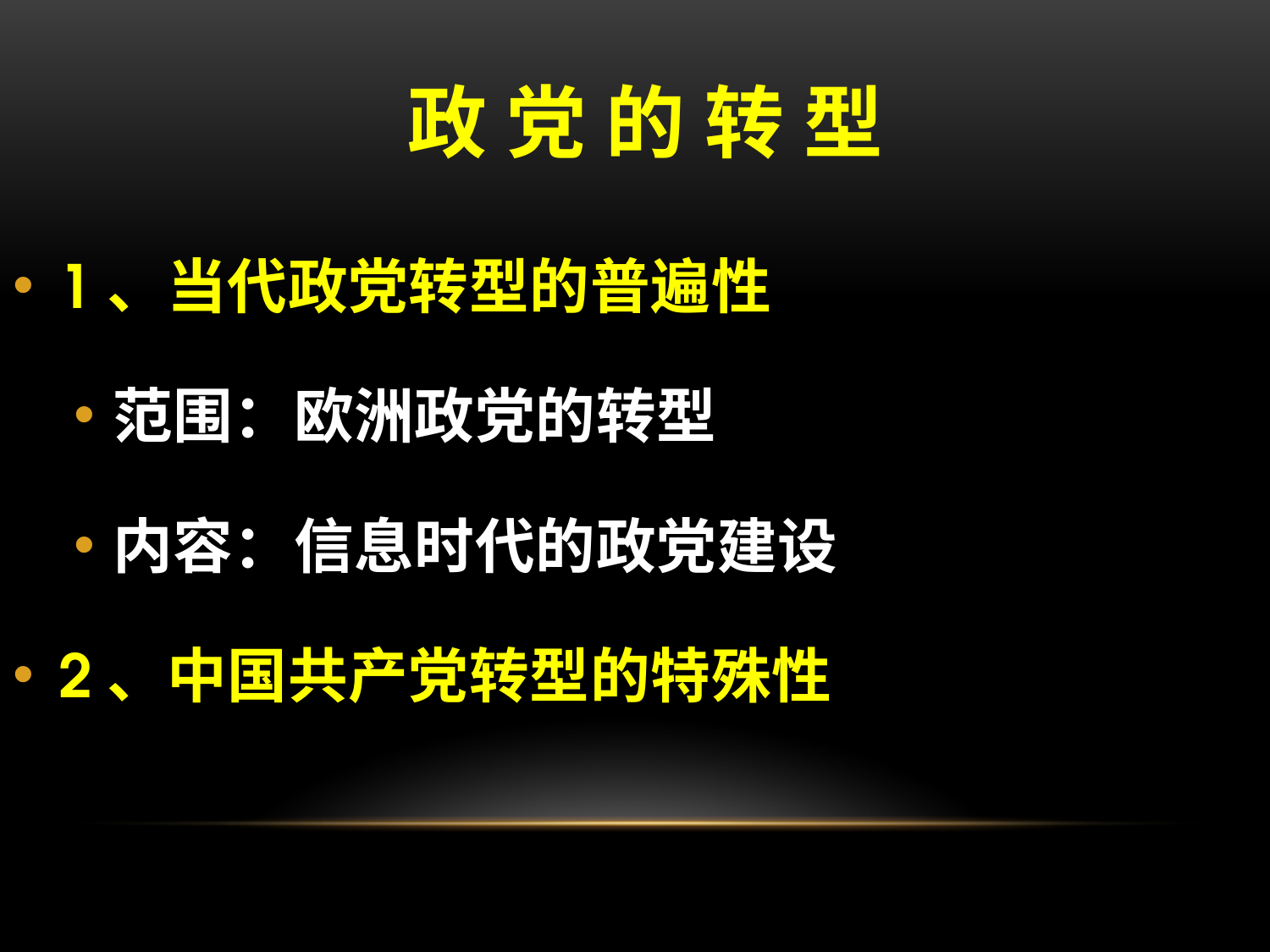

# 政 党 的 转 型
1、当代政党转型的普遍性
范围：欧洲政党的转型
内容：信息时代的政党建设
2、中国共产党转型的特殊性